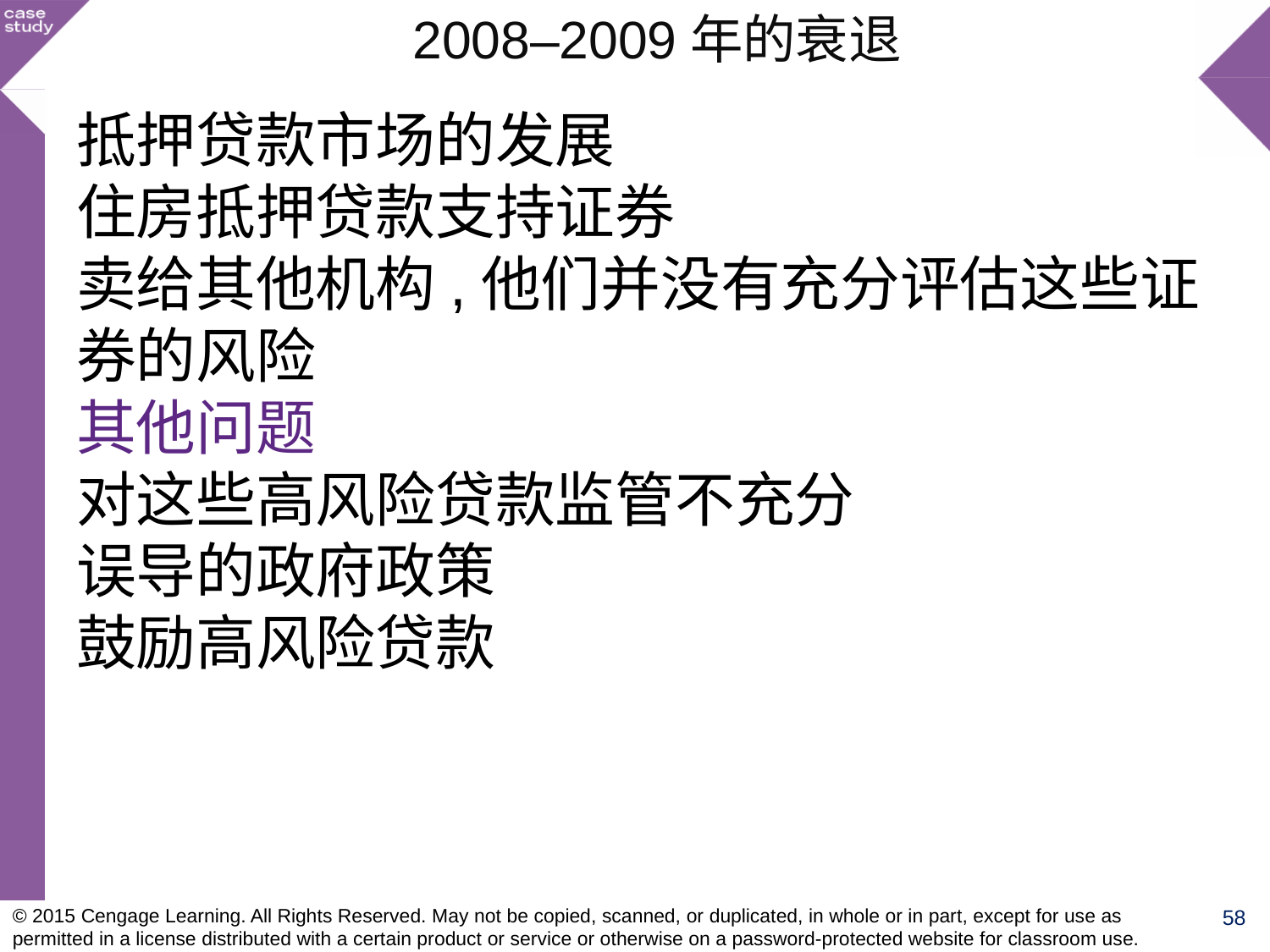

2008–2009年的衰退
抵押贷款市场的发展
住房抵押贷款支持证券
卖给其他机构,他们并没有充分评估这些证券的风险
其他问题
对这些高风险贷款监管不充分
误导的政府政策
鼓励高风险贷款
58
© 2015 Cengage Learning. All Rights Reserved. May not be copied, scanned, or duplicated, in whole or in part, except for use as permitted in a license distributed with a certain product or service or otherwise on a password-protected website for classroom use.